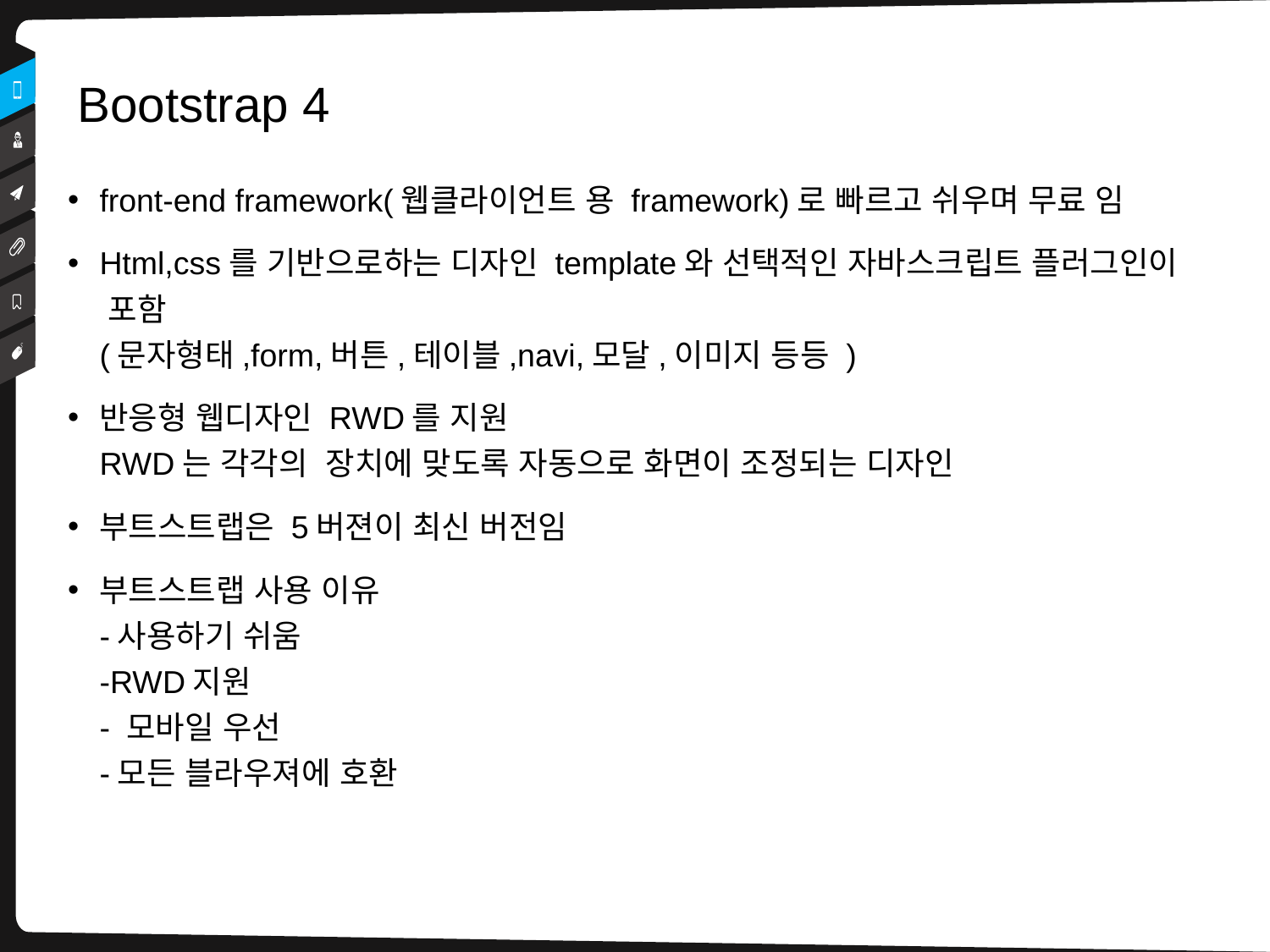

# Bootstrap 4
front-end framework(웹클라이언트 용 framework)로 빠르고 쉬우며 무료 임
Html,css를 기반으로하는 디자인 template와 선택적인 자바스크립트 플러그인이  포함
(문자형태,form,버튼,테이블,navi,모달,이미지 등등 )
반응형 웹디자인 RWD를 지원
RWD는 각각의  장치에 맞도록 자동으로 화면이 조정되는 디자인
부트스트랩은 5버젼이 최신 버전임
부트스트랩 사용 이유
-사용하기 쉬움
-RWD지원
- 모바일 우선
-모든 블라우져에 호환